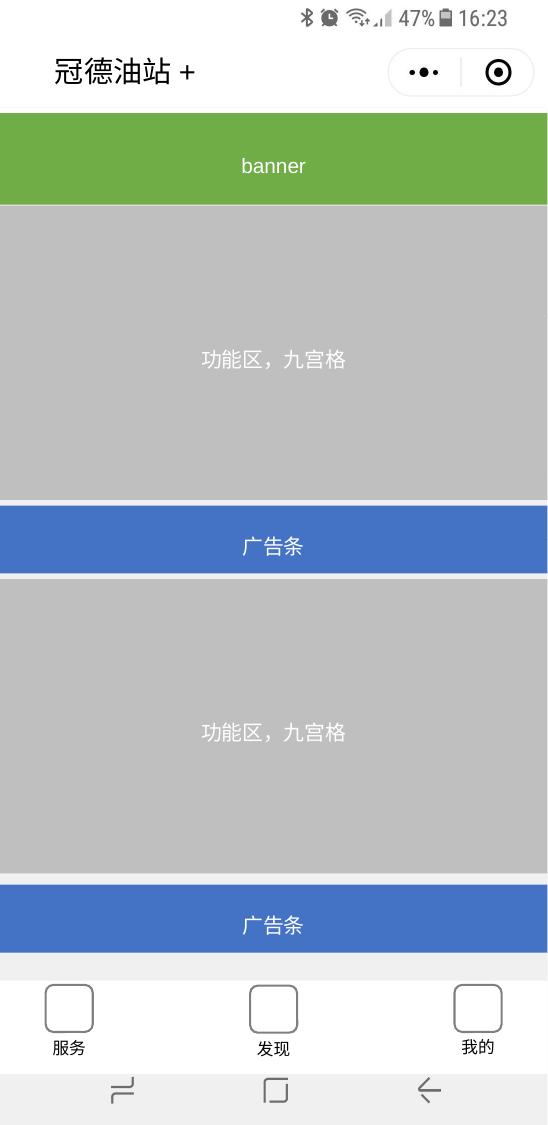

banner
功能区，九宫格
广告条
功能区，九宫格
广告条
我的
服务
发现